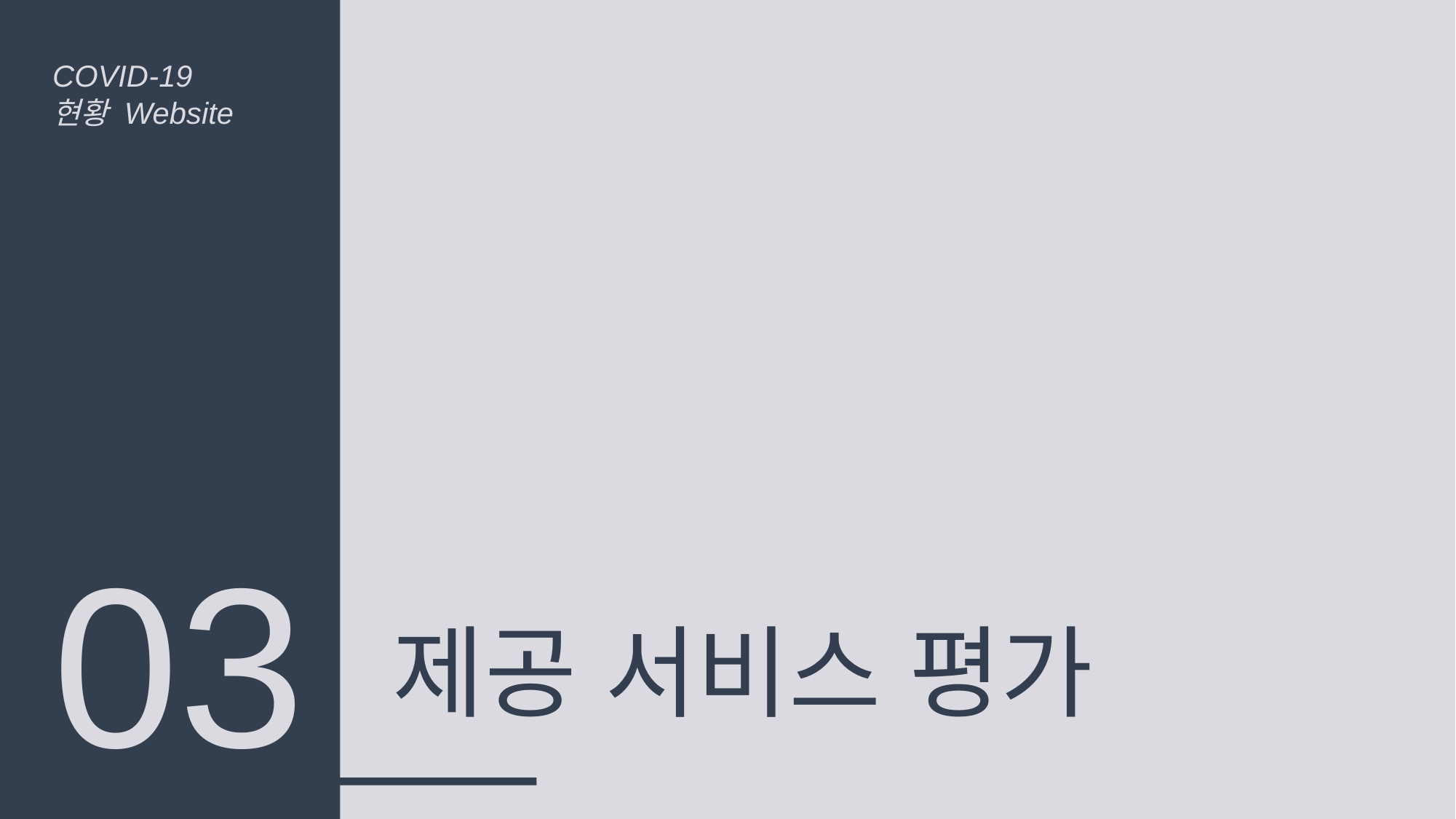

COVID-19
현황 Website
03
제공 서비스 평가